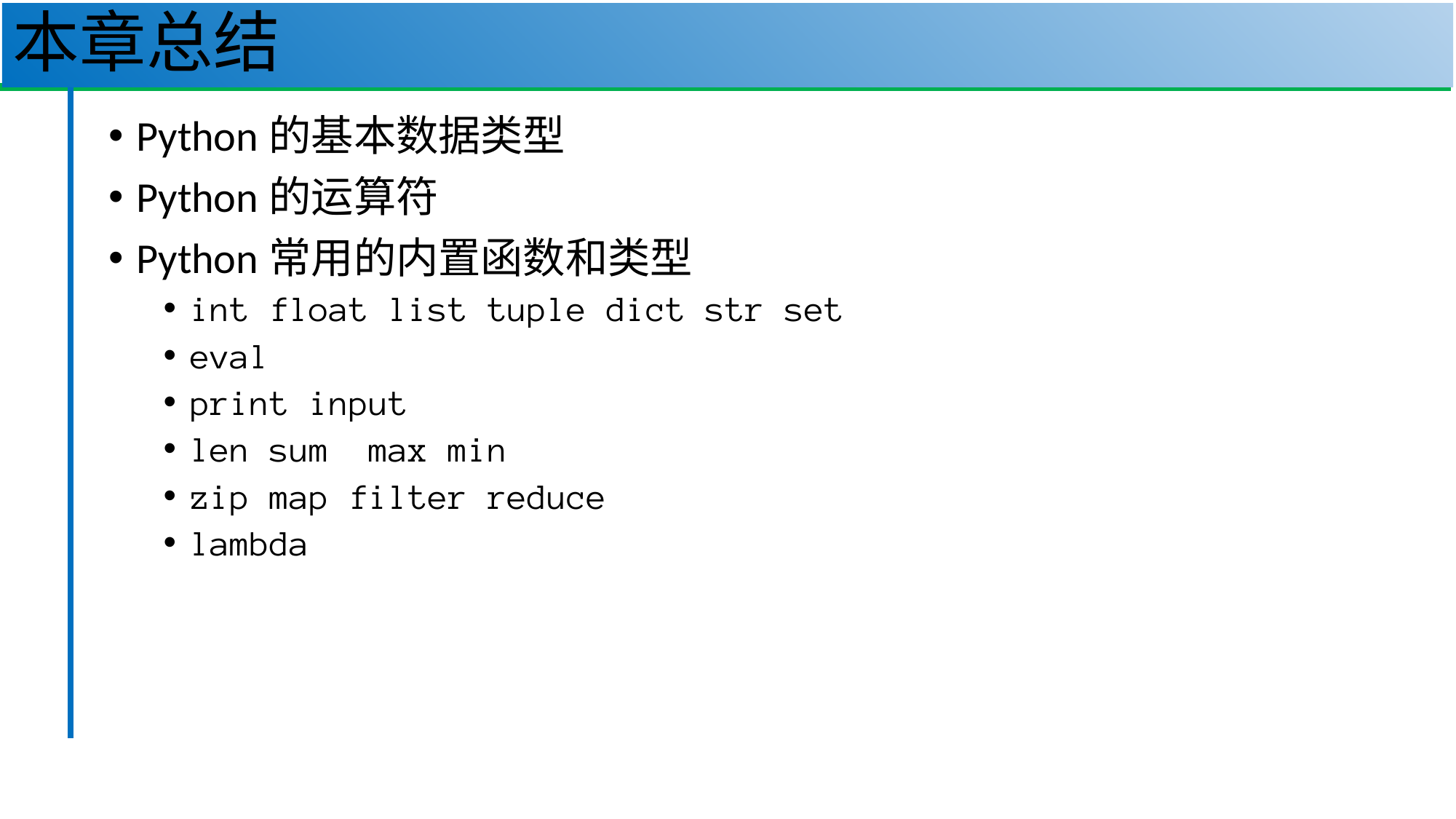

# 本章总结
51
Python的基本数据类型
Python的运算符
Python常用的内置函数和类型
int float list tuple dict str set
eval
print input
len sum  max min
zip map filter reduce
lambda